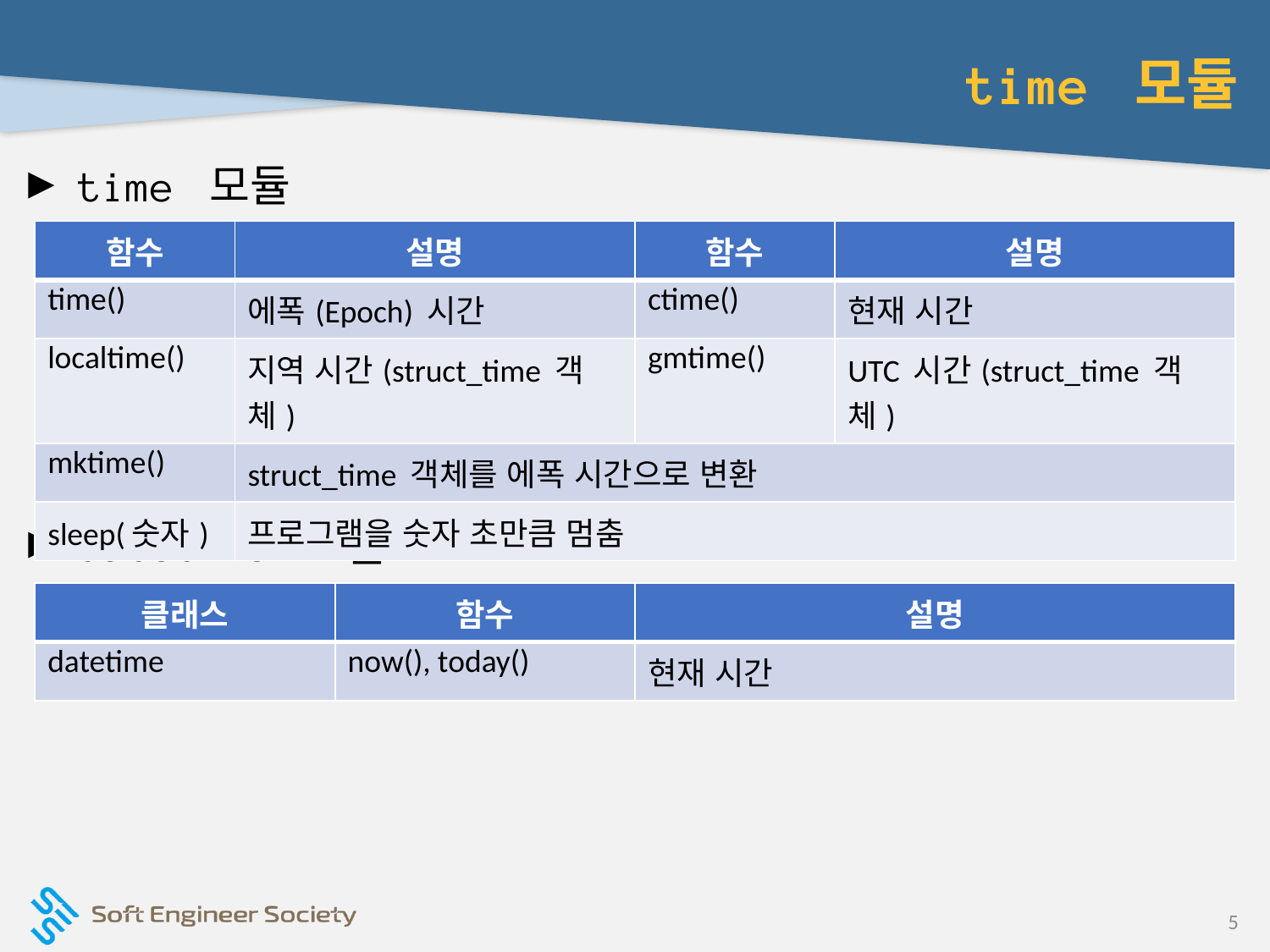

# time 모듈
time 모듈

datetime 모듈
| 함수 | 설명 | 함수 | 설명 |
| --- | --- | --- | --- |
| time() | 에폭(Epoch) 시간 | ctime() | 현재 시간 |
| localtime() | 지역 시간(struct\_time 객체) | gmtime() | UTC 시간(struct\_time 객체) |
| mktime() | struct\_time 객체를 에폭 시간으로 변환 |  |  |
| sleep(숫자) | 프로그램을 숫자 초만큼 멈춤 |  |  |
| 클래스 | 함수 | 설명 |
| --- | --- | --- |
| datetime | now(), today() | 현재 시간 |
5